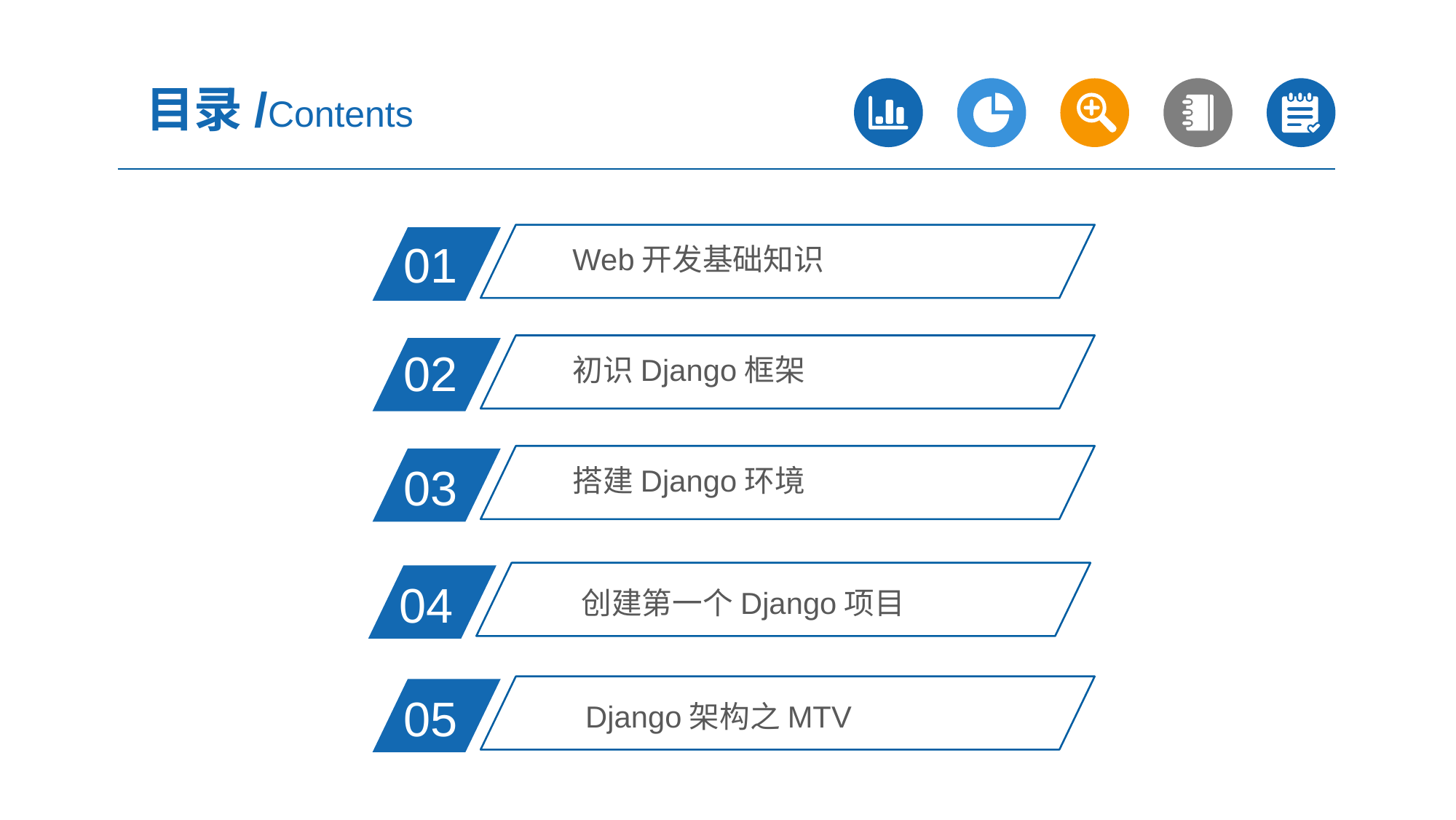

目录/Contents

Web开发基础知识

01

初识Django框架
02

搭建Django环境

03

创建第一个Django项目

04

Django架构之MTV

05